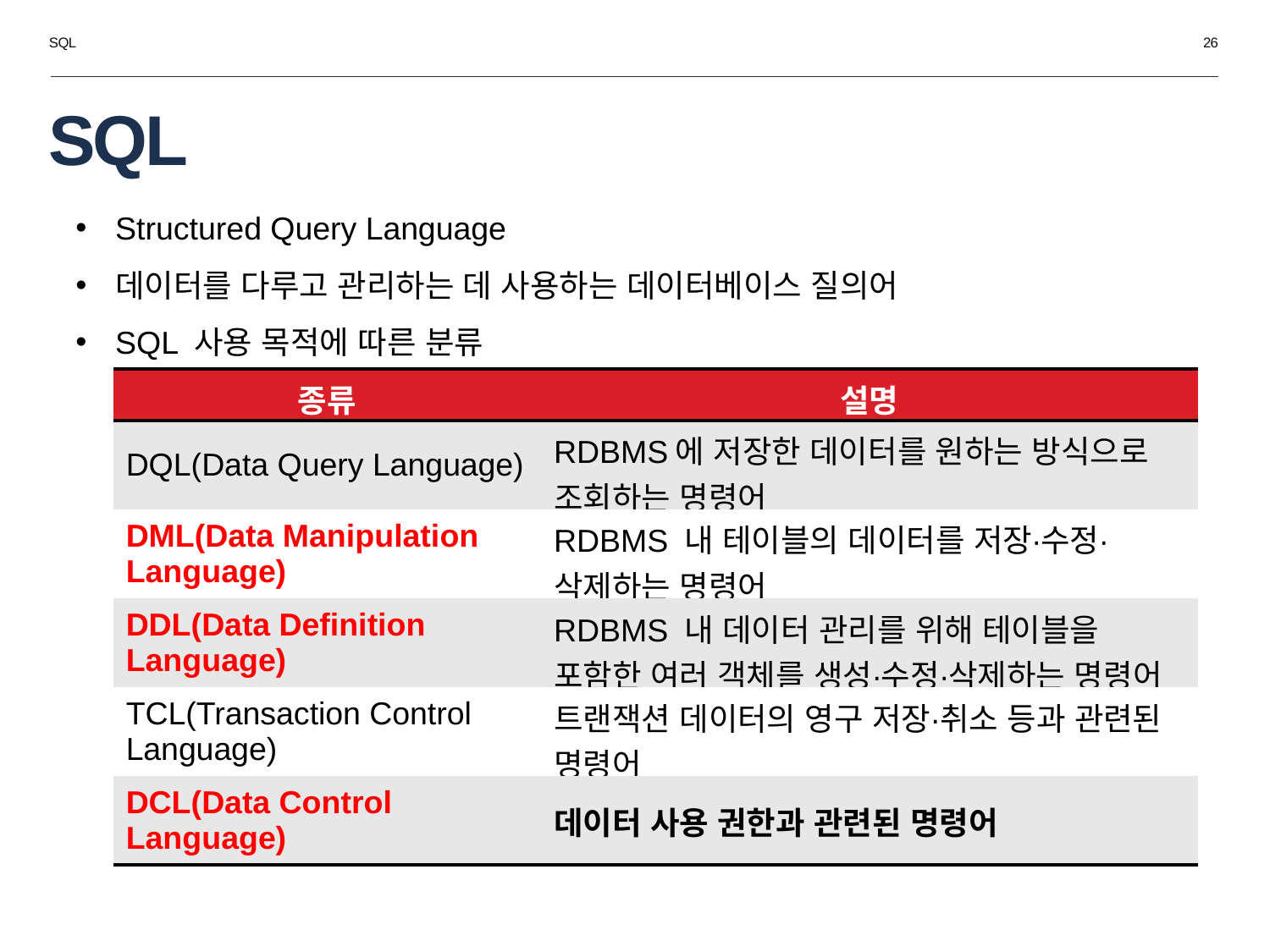

SQL
26
# SQL
Structured Query Language
데이터를 다루고 관리하는 데 사용하는 데이터베이스 질의어
SQL 사용 목적에 따른 분류
| 종류 | 설명 |
| --- | --- |
| DQL(Data Query Language) | RDBMS에 저장한 데이터를 원하는 방식으로 조회하는 명령어 |
| DML(Data Manipulation Language) | RDBMS 내 테이블의 데이터를 저장∙수정∙삭제하는 명령어 |
| DDL(Data Definition Language) | RDBMS 내 데이터 관리를 위해 테이블을 포함한 여러 객체를 생성∙수정∙삭제하는 명령어 |
| TCL(Transaction Control Language) | 트랜잭션 데이터의 영구 저장∙취소 등과 관련된 명령어 |
| DCL(Data Control Language) | 데이터 사용 권한과 관련된 명령어 |